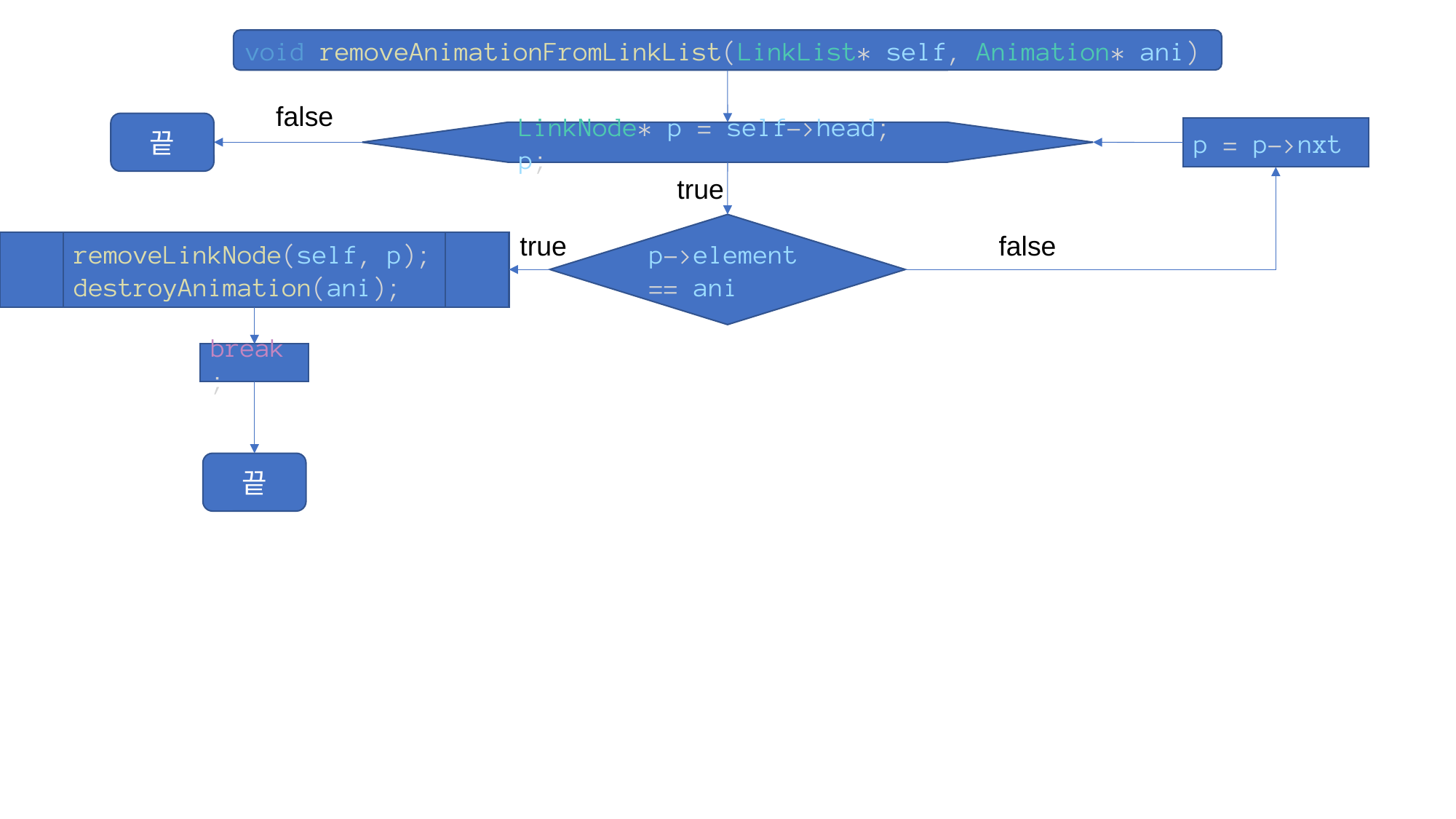

void removeAnimationFromLinkList(LinkList* self, Animation* ani)
false
끝
p = p->nxt
LinkNode* p = self->head; p;
true
p->element == ani
true
false
removeLinkNode(self, p);
destroyAnimation(ani);
break;
끝